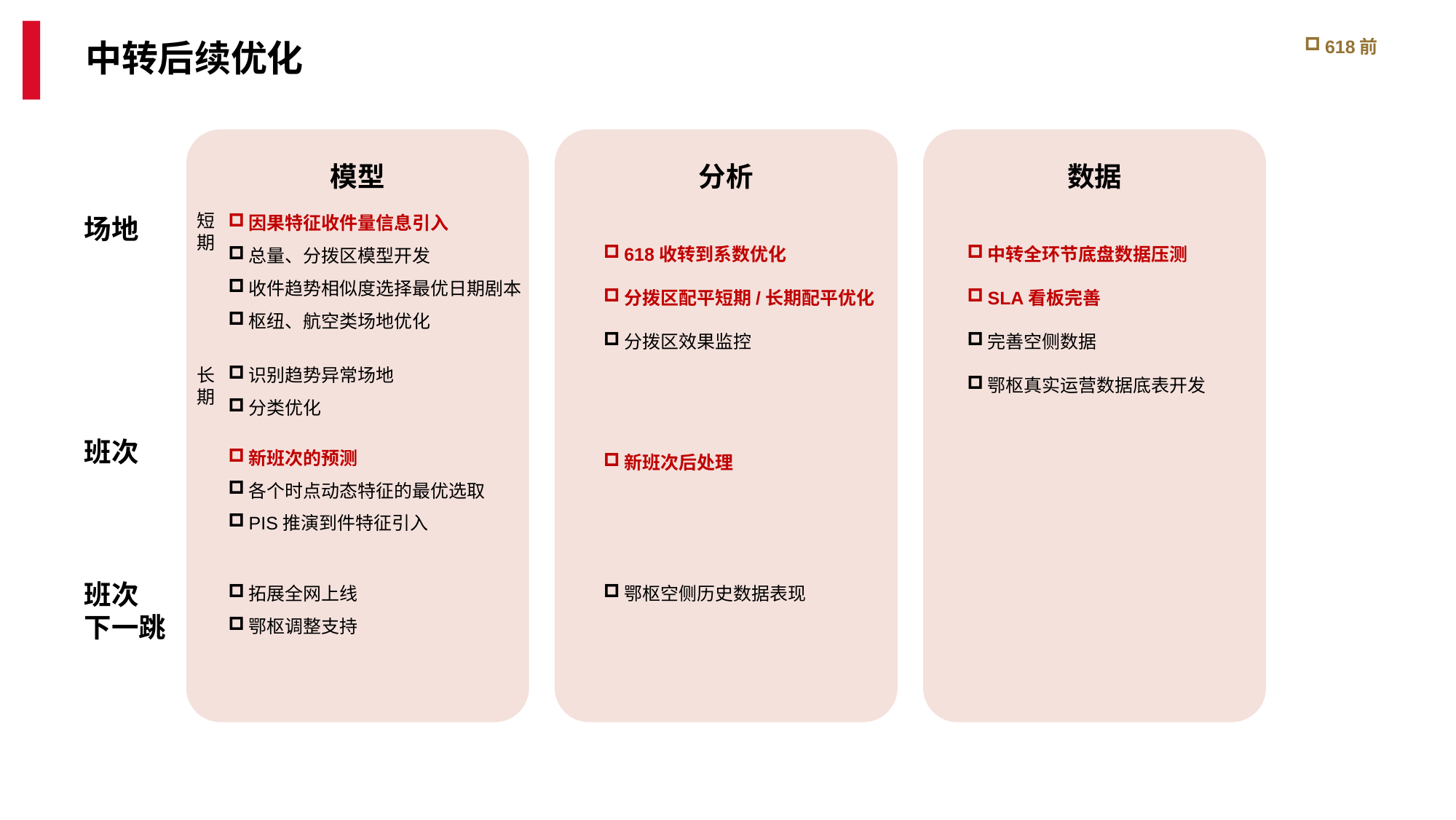

618前
中转后续优化
模型

分析

数据

因果特征收件量信息引入
总量、分拨区模型开发
收件趋势相似度选择最优日期剧本
枢纽、航空类场地优化

识别趋势异常场地
分类优化
短
期
场地
中转全环节底盘数据压测
SLA看板完善
完善空侧数据
鄂枢真实运营数据底表开发
618收转到系数优化
分拨区配平短期/长期配平优化
分拨区效果监控
长
期
班次
新班次的预测
各个时点动态特征的最优选取
PIS推演到件特征引入
新班次后处理
拓展全网上线
鄂枢调整支持
鄂枢空侧历史数据表现
班次
下一跳